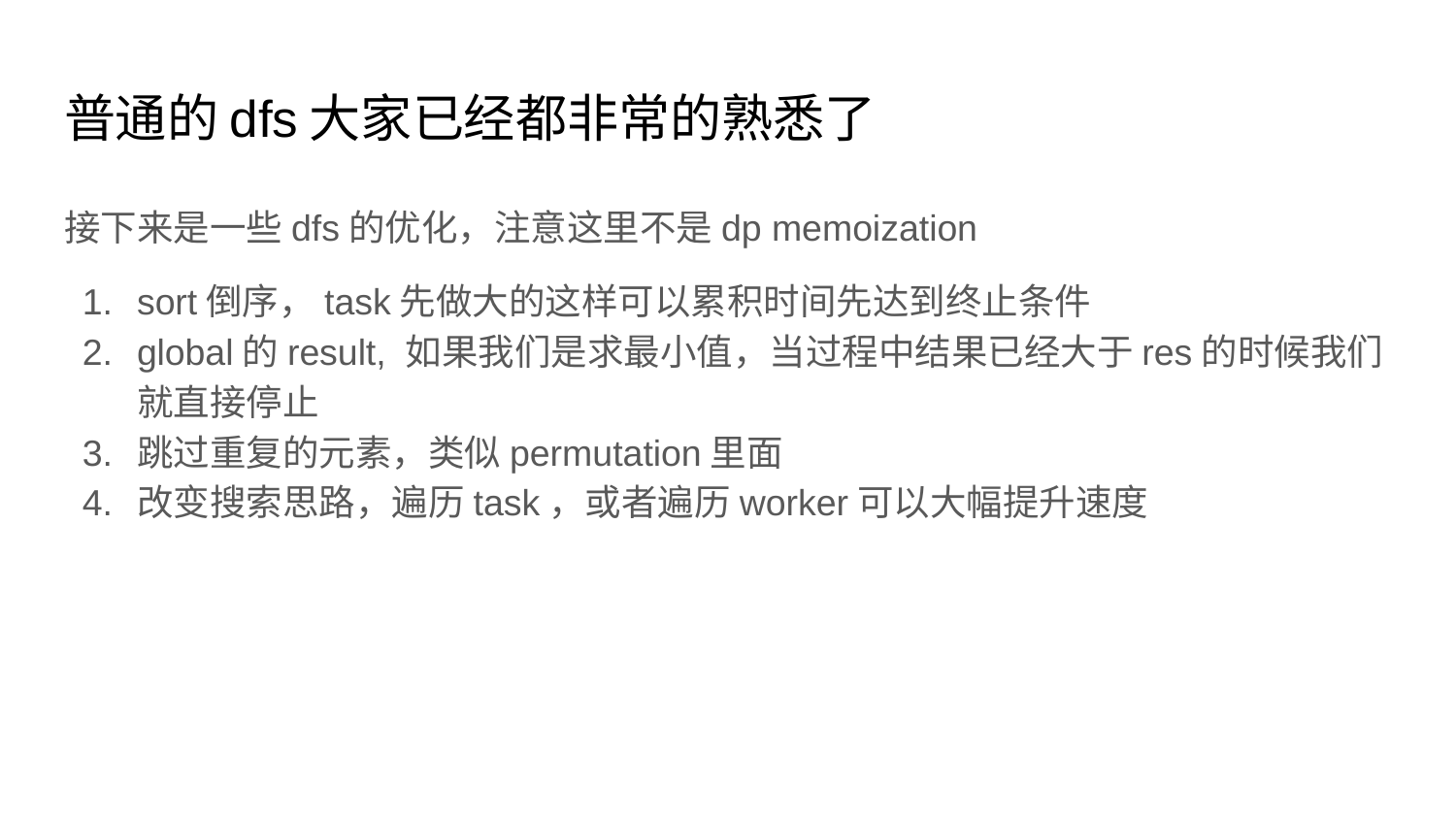

# 普通的dfs大家已经都非常的熟悉了
接下来是一些dfs的优化，注意这里不是dp memoization
sort倒序，task先做大的这样可以累积时间先达到终止条件
global的result, 如果我们是求最小值，当过程中结果已经大于res的时候我们就直接停止
跳过重复的元素，类似permutation里面
改变搜索思路，遍历task，或者遍历worker可以大幅提升速度